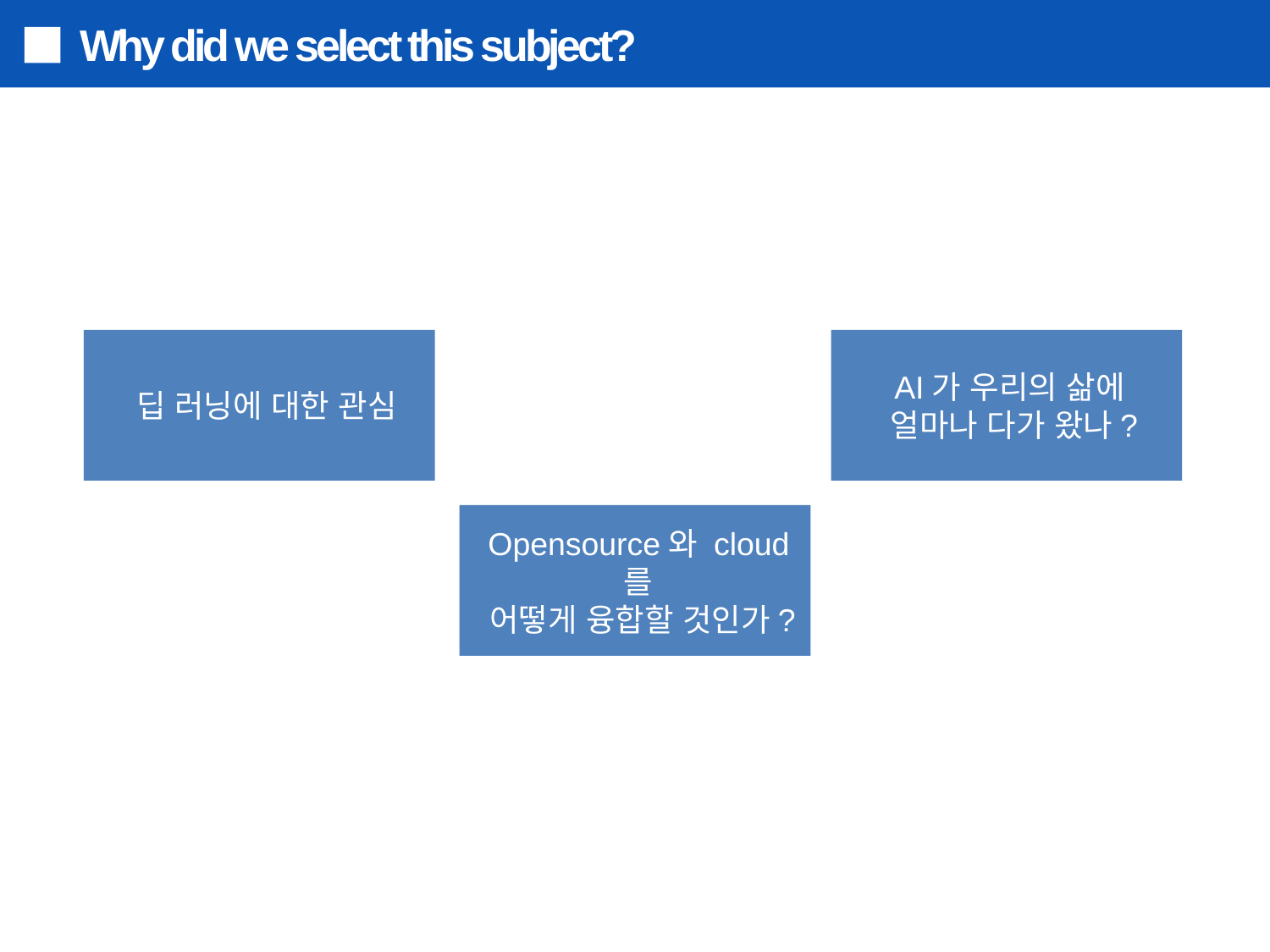

Why did we select this subject?
딥 러닝에 대한 관심
AI가 우리의 삶에
얼마나 다가 왔나?
Opensource와 cloud를
어떻게 융합할 것인가?